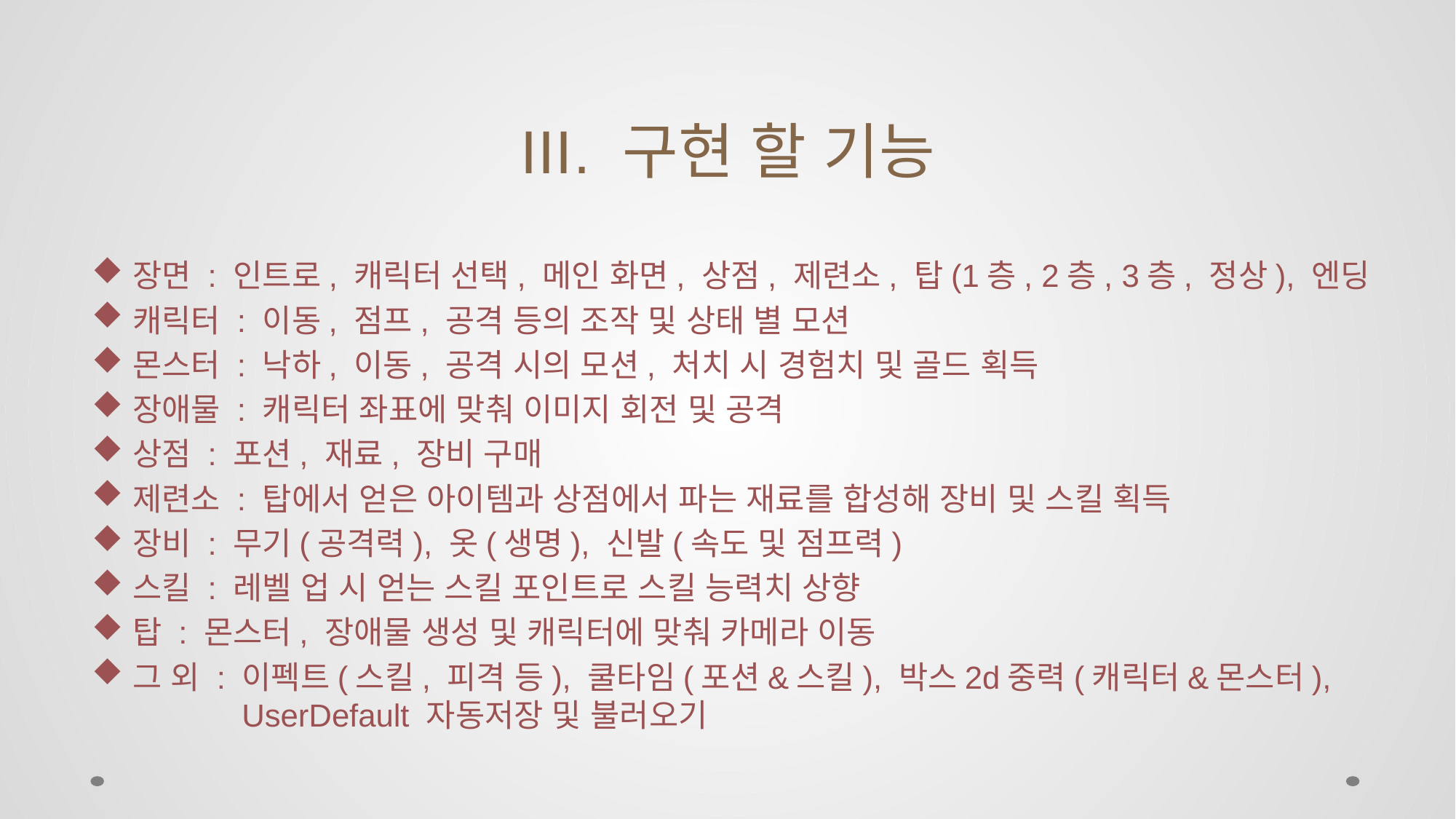

# 구현 할 기능
장면 : 인트로, 캐릭터 선택, 메인 화면, 상점, 제련소, 탑(1층, 2층, 3층, 정상), 엔딩
캐릭터 : 이동, 점프, 공격 등의 조작 및 상태 별 모션
몬스터 : 낙하, 이동, 공격 시의 모션, 처치 시 경험치 및 골드 획득
장애물 : 캐릭터 좌표에 맞춰 이미지 회전 및 공격
상점 : 포션, 재료, 장비 구매
제련소 : 탑에서 얻은 아이템과 상점에서 파는 재료를 합성해 장비 및 스킬 획득
장비 : 무기(공격력), 옷(생명), 신발(속도 및 점프력)
스킬 : 레벨 업 시 얻는 스킬 포인트로 스킬 능력치 상향
탑 : 몬스터, 장애물 생성 및 캐릭터에 맞춰 카메라 이동
그 외 : 이펙트(스킬, 피격 등), 쿨타임(포션&스킬), 박스2d중력(캐릭터&몬스터),
	UserDefault 자동저장 및 불러오기